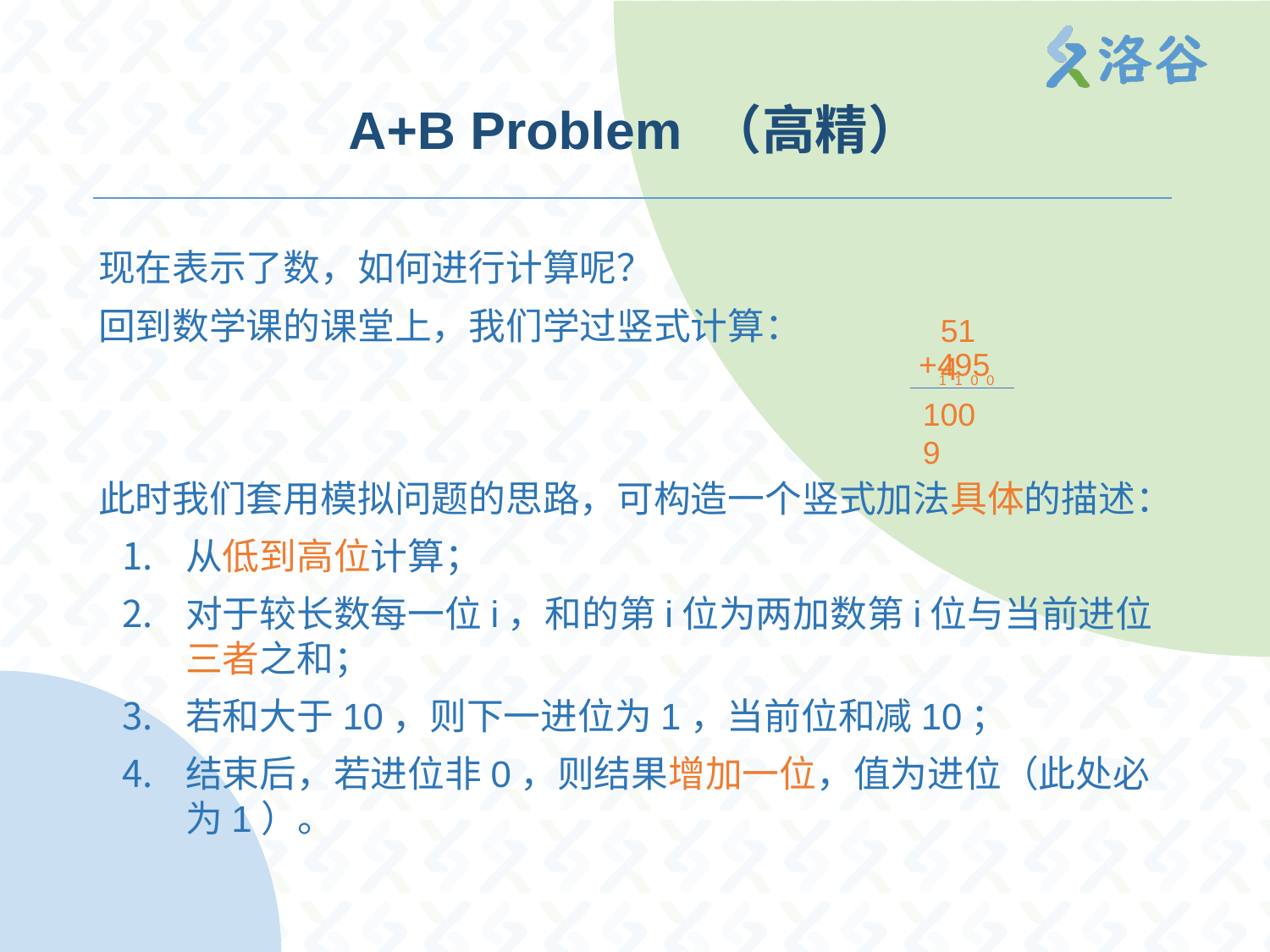

# A+B Problem （高精）
现在表示了数，如何进行计算呢？
回到数学课的课堂上，我们学过竖式计算：

此时我们套用模拟问题的思路，可构造一个竖式加法具体的描述：
从低到高位计算；
对于较长数每一位i，和的第i位为两加数第i位与当前进位三者之和；
若和大于10，则下一进位为1，当前位和减10；
结束后，若进位非0，则结果增加一位，值为进位（此处必为1）。
514
+495
1  1  0  0
1009